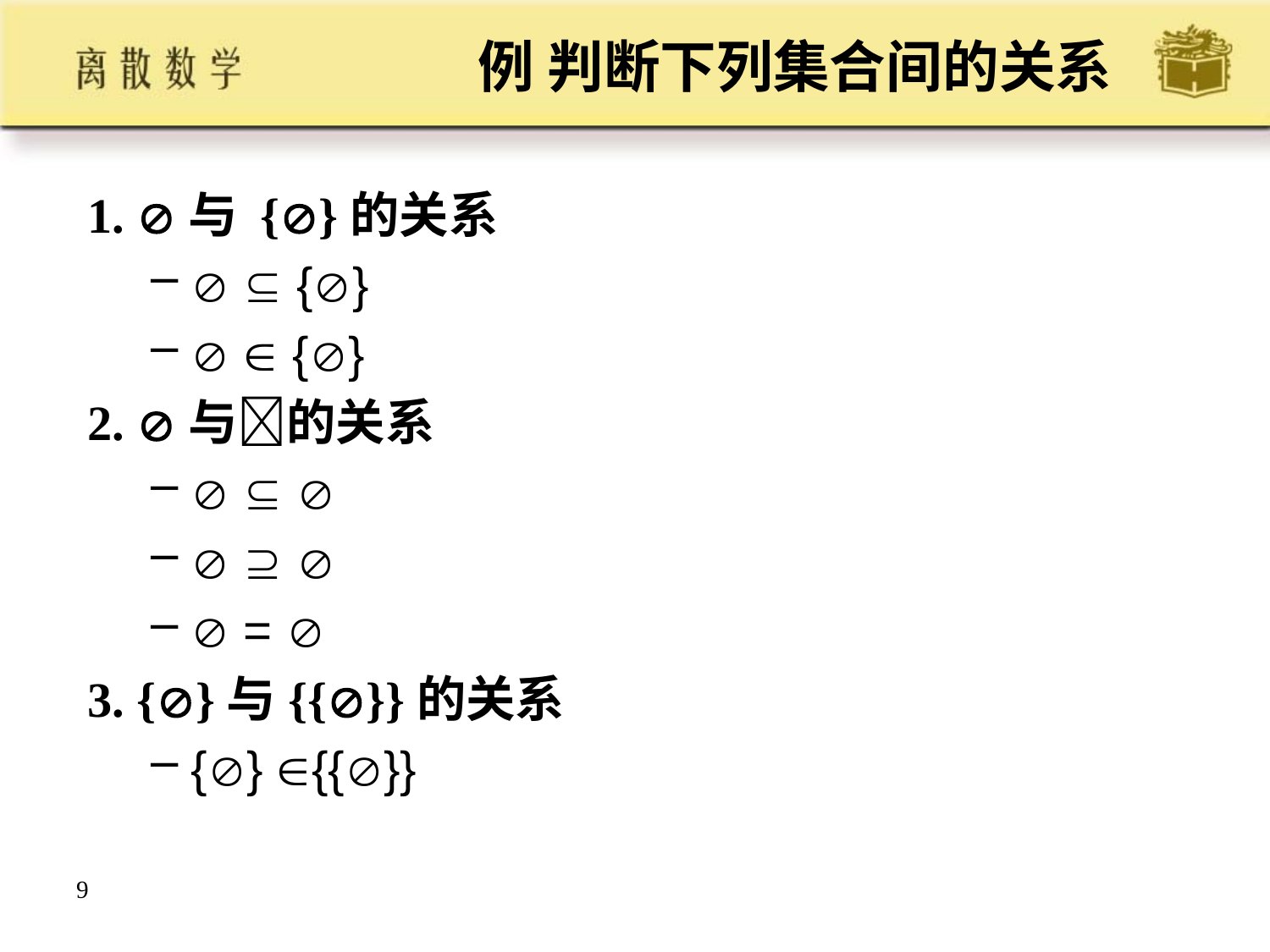

# 例 判断下列集合间的关系
1. ∅与 {∅}的关系
∅ ⊆ {∅}
∅ ∈ {∅}
2. ∅与∅的关系
∅ ⊆ ∅
∅ ⊇ ∅
∅ = ∅
3. {∅}与{{∅}}的关系
{∅} ∈{{∅}}

9